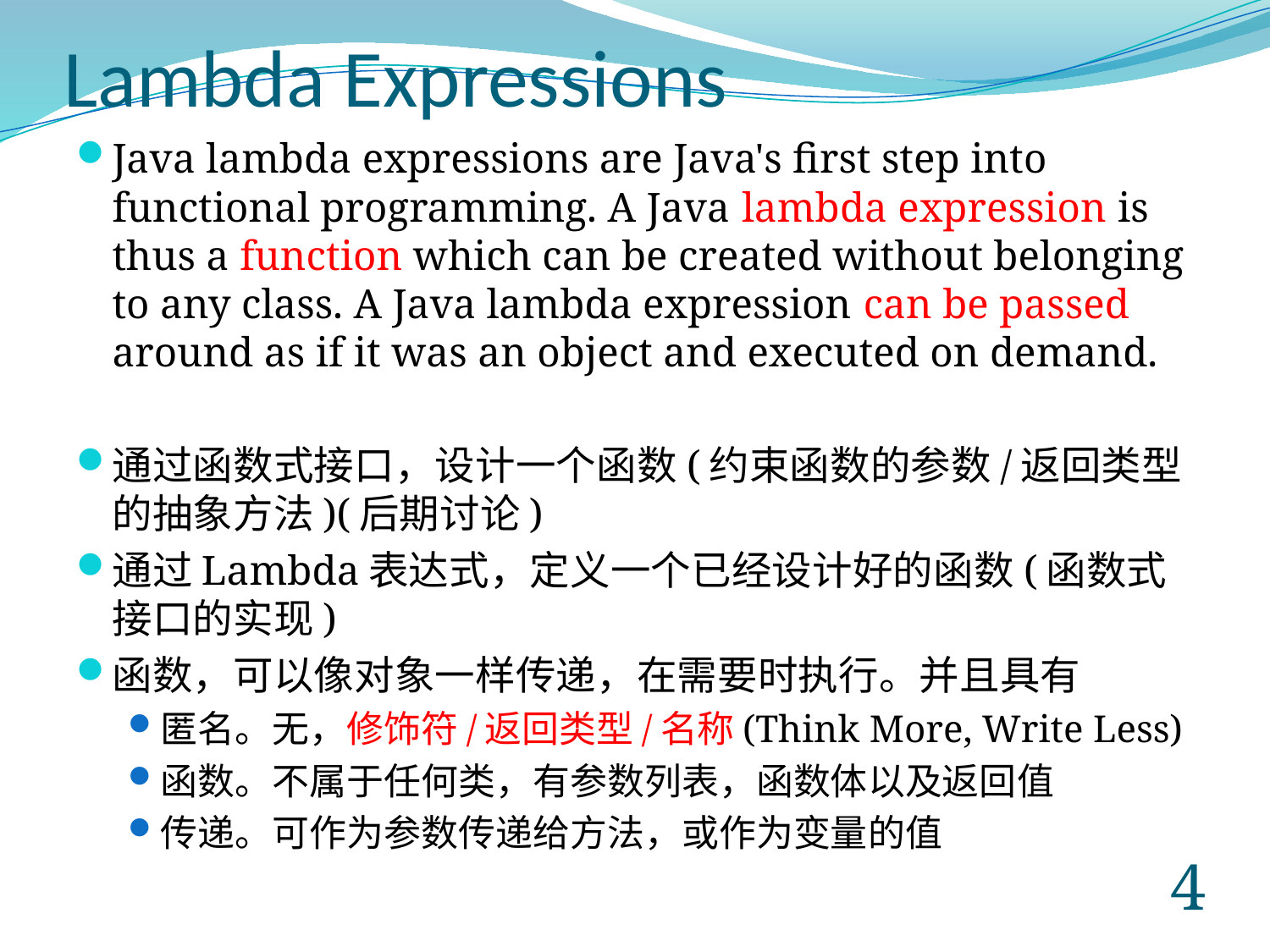

# Lambda Expressions
Java lambda expressions are Java's first step into functional programming. A Java lambda expression is thus a function which can be created without belonging to any class. A Java lambda expression can be passed around as if it was an object and executed on demand.

通过函数式接口，设计一个函数(约束函数的参数/返回类型的抽象方法)(后期讨论)
通过Lambda表达式，定义一个已经设计好的函数(函数式接口的实现)
函数，可以像对象一样传递，在需要时执行。并且具有
匿名。无，修饰符/返回类型/名称(Think More, Write Less)
函数。不属于任何类，有参数列表，函数体以及返回值
传递。可作为参数传递给方法，或作为变量的值
4